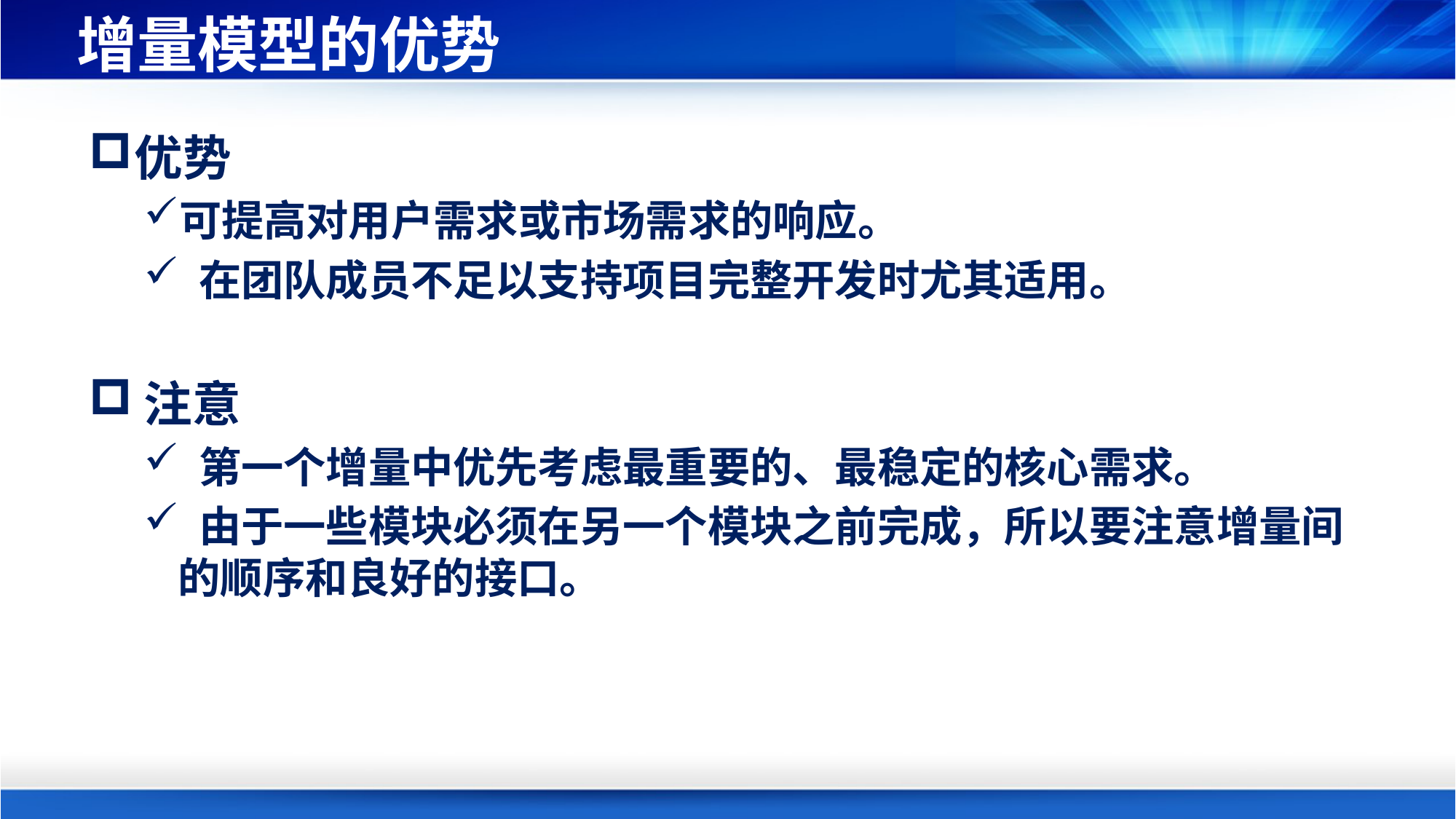

# 增量模型的优势
优势
可提高对用户需求或市场需求的响应。
 在团队成员不足以支持项目完整开发时尤其适用。

注意
 第一个增量中优先考虑最重要的、最稳定的核心需求。
 由于一些模块必须在另一个模块之前完成，所以要注意增量间的顺序和良好的接口。